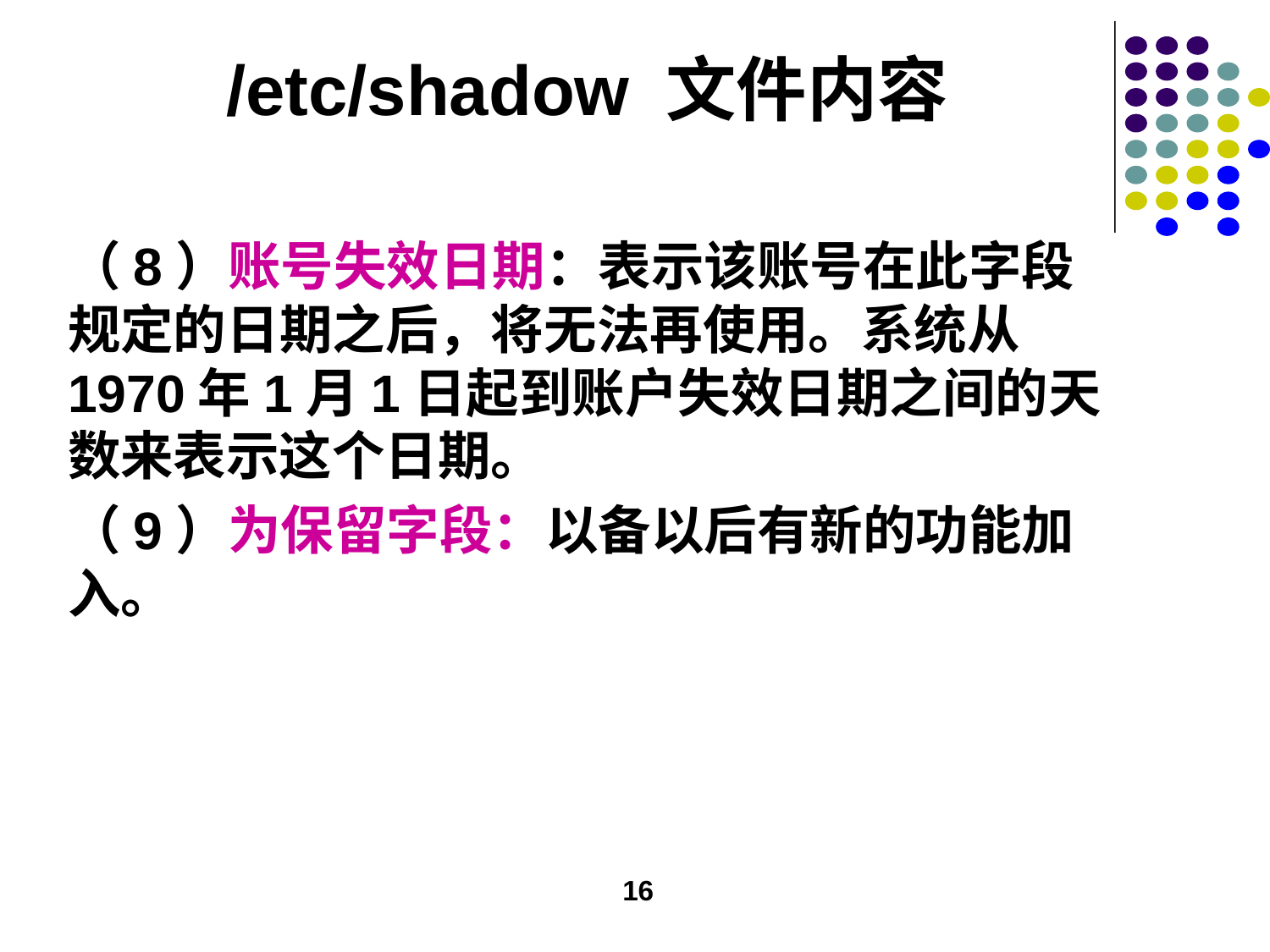

# /etc/shadow 文件内容
（8）账号失效日期：表示该账号在此字段规定的日期之后，将无法再使用。系统从1970年1月1日起到账户失效日期之间的天数来表示这个日期。
（9）为保留字段：以备以后有新的功能加入。
16